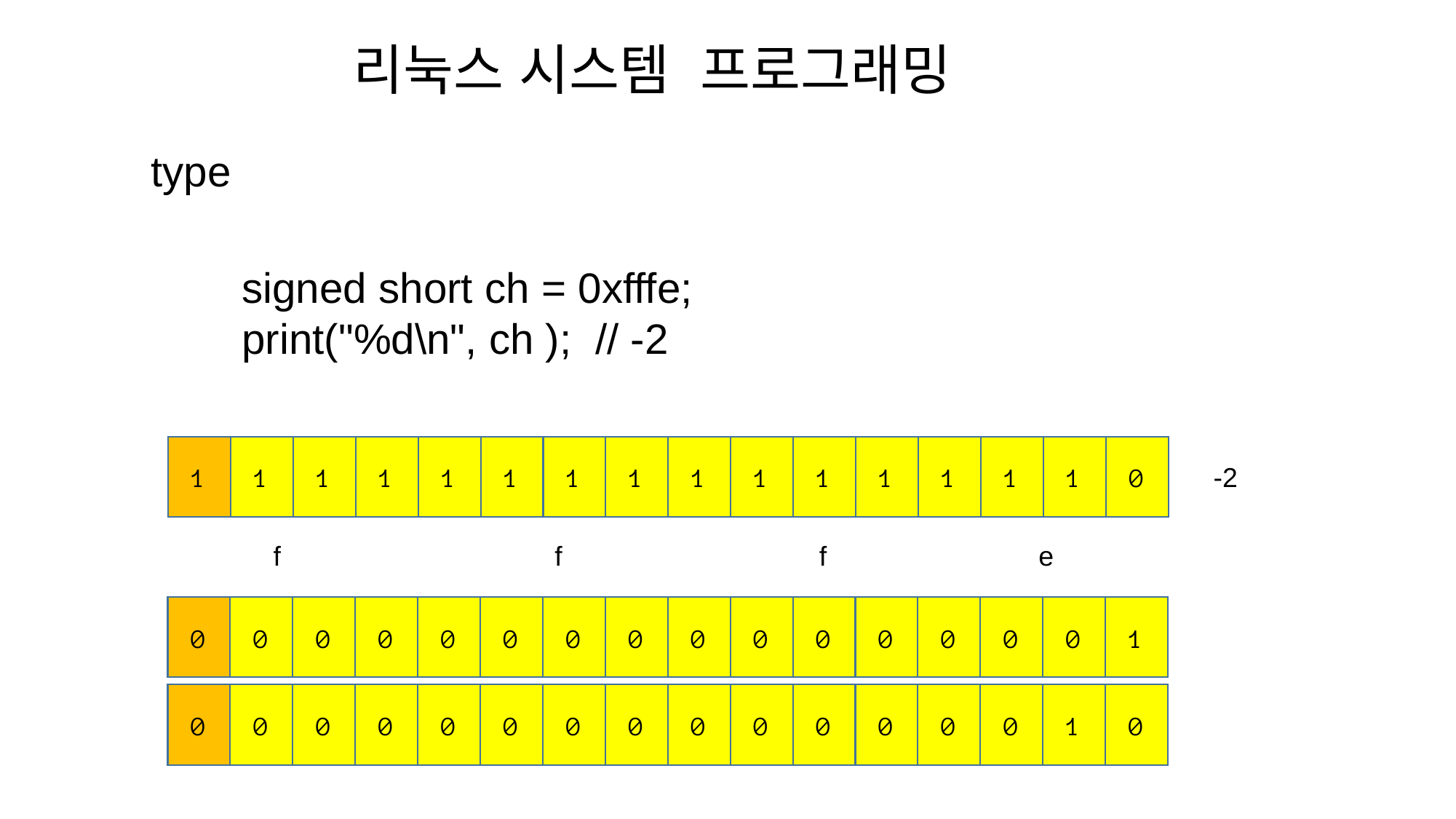

리눅스 시스템  프로그래밍
type
signed short ch = 0xfffe;
print("%d\n", ch );  // -2
1
0
1
1
1
1
1
1
1
1
1
1
1
1
1
1
-2
f
f
f
e
0
1
0
0
0
0
0
0
0
0
0
0
0
0
0
0
0
0
0
1
0
0
0
0
0
0
0
0
0
0
0
0